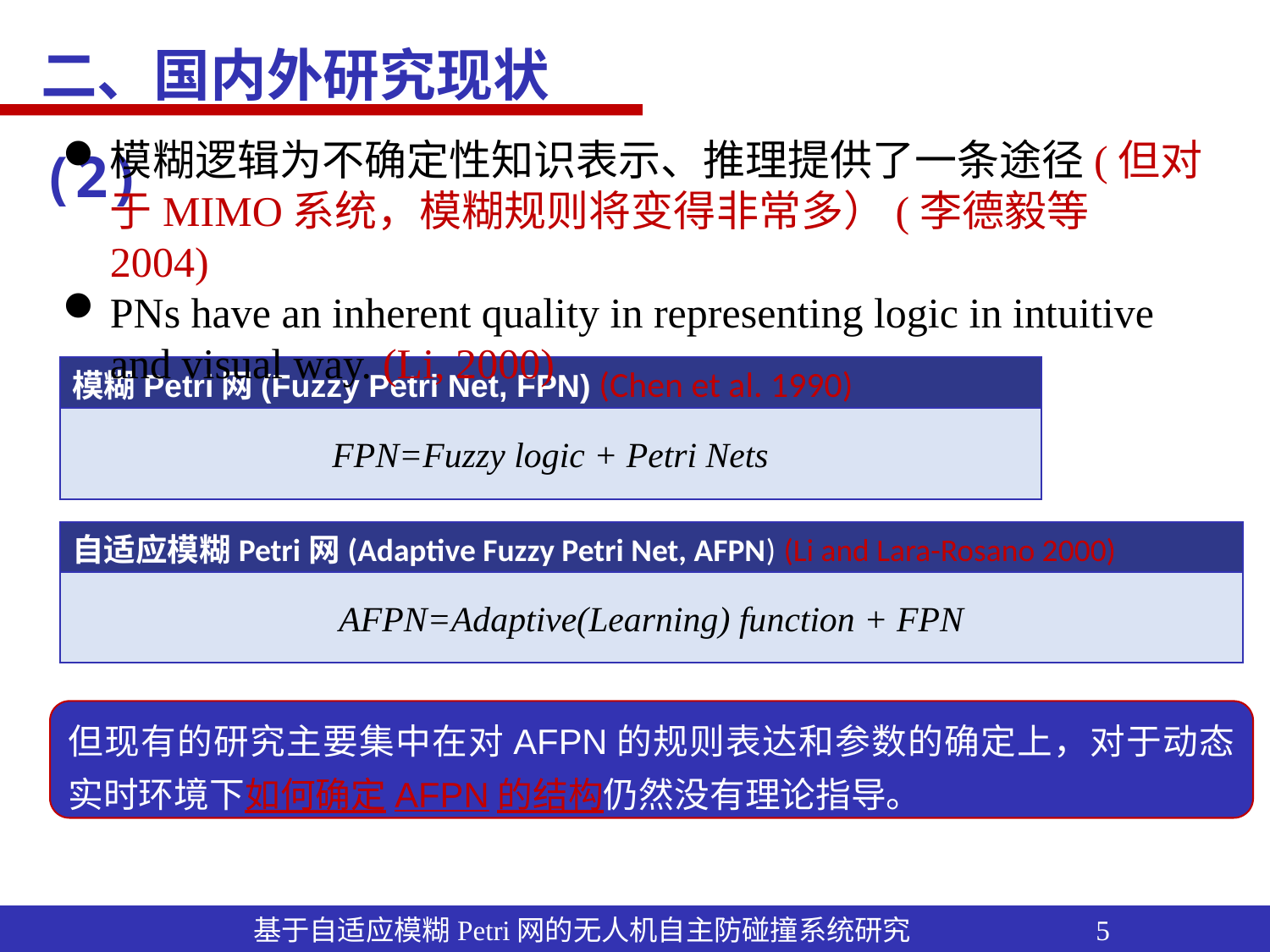

二、国内外研究现状(2)

模糊逻辑为不确定性知识表示、推理提供了一条途径(但对于MIMO系统，模糊规则将变得非常多）(李德毅等 2004)
PNs have an inherent quality in representing logic in intuitive and visual way. (Li, 2000)
模糊Petri网(Fuzzy Petri Net, FPN) (Chen et al. 1990)

FPN=Fuzzy logic + Petri Nets
自适应模糊Petri网(Adaptive Fuzzy Petri Net, AFPN) (Li and Lara-Rosano 2000)

AFPN=Adaptive(Learning) function + FPN

但现有的研究主要集中在对AFPN的规则表达和参数的确定上，对于动态实时环境下如何确定AFPN的结构仍然没有理论指导。

                                     基于自适应模糊Petri网的无人机自主防碰撞系统研究                            5